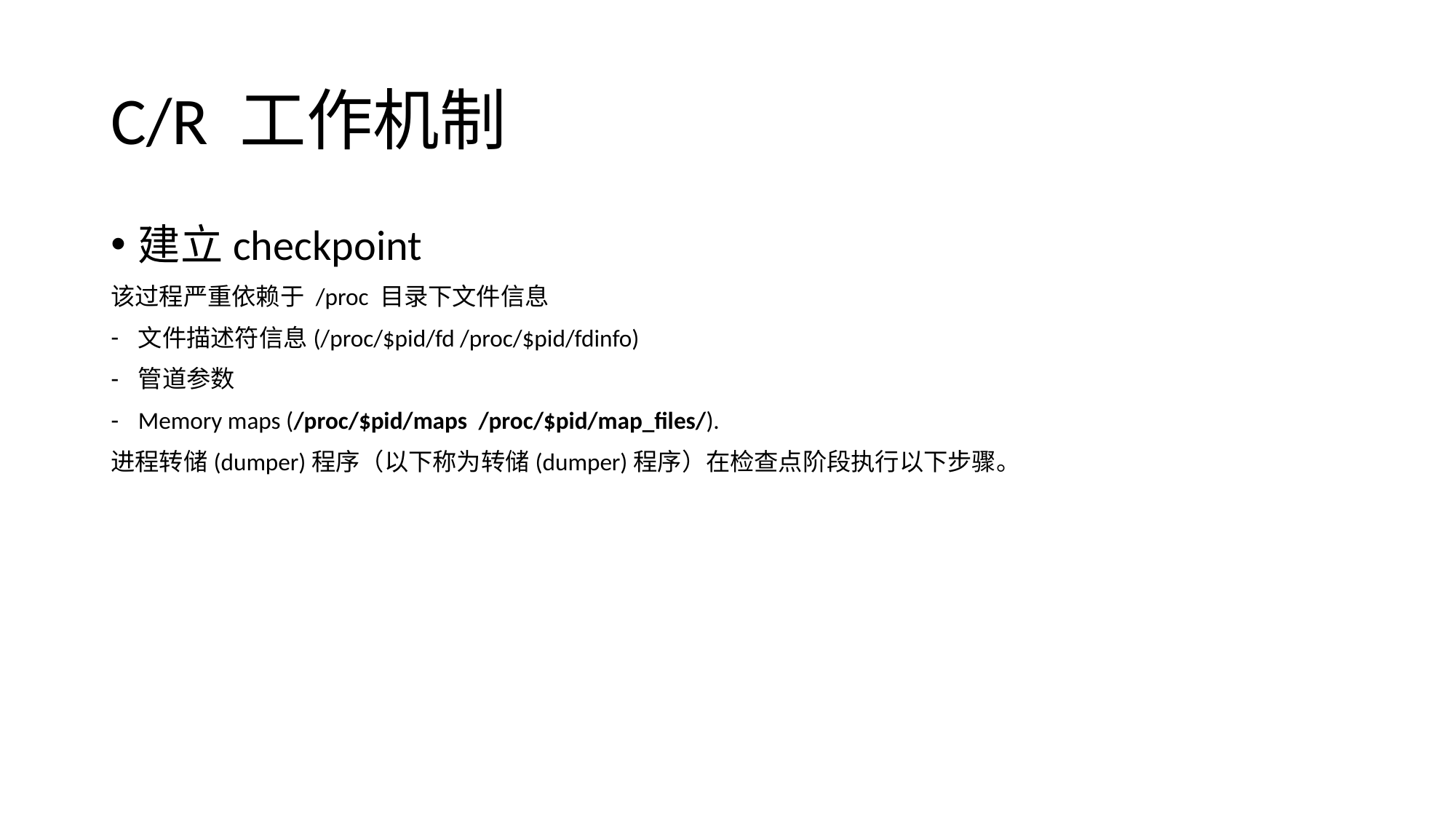

# C/R 工作机制
建立checkpoint
该过程严重依赖于 /proc 目录下文件信息
文件描述符信息(/proc/$pid/fd /proc/$pid/fdinfo)
管道参数
Memory maps (/proc/$pid/maps  /proc/$pid/map_files/).
进程转储(dumper)程序（以下称为转储(dumper)程序）在检查点阶段执行以下步骤。